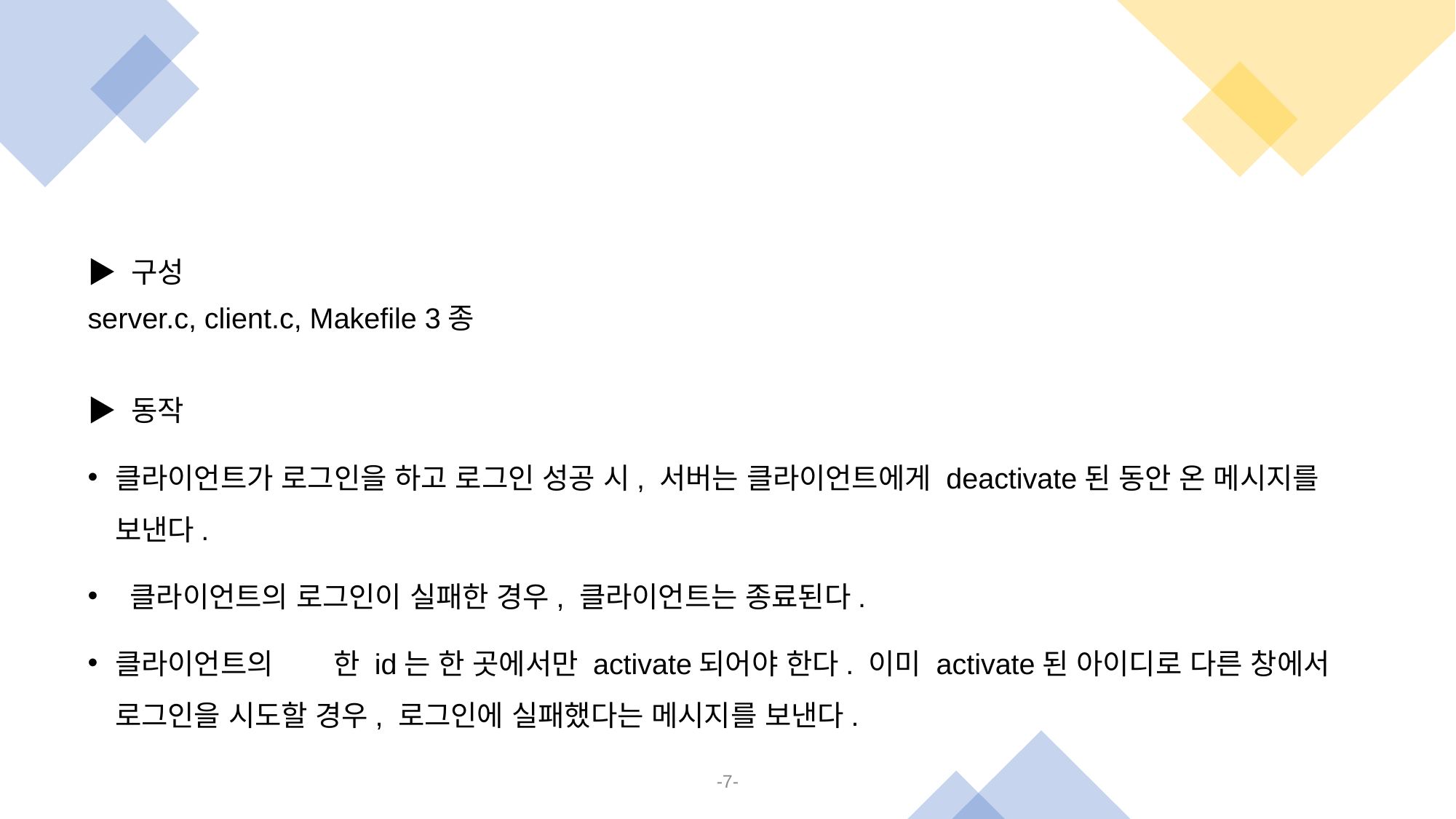

▶ 구성
server.c, client.c, Makefile 3종

▶ 동작
클라이언트가 로그인을 하고 로그인 성공 시, 서버는 클라이언트에게 deactivate된 동안 온 메시지를 보낸다.
 클라이언트의 로그인이 실패한 경우, 클라이언트는 종료된다.
클라이언트의	한 id는 한 곳에서만 activate되어야 한다. 이미 activate된 아이디로 다른 창에서 로그인을 시도할 경우, 로그인에 실패했다는 메시지를 보낸다.

-7-